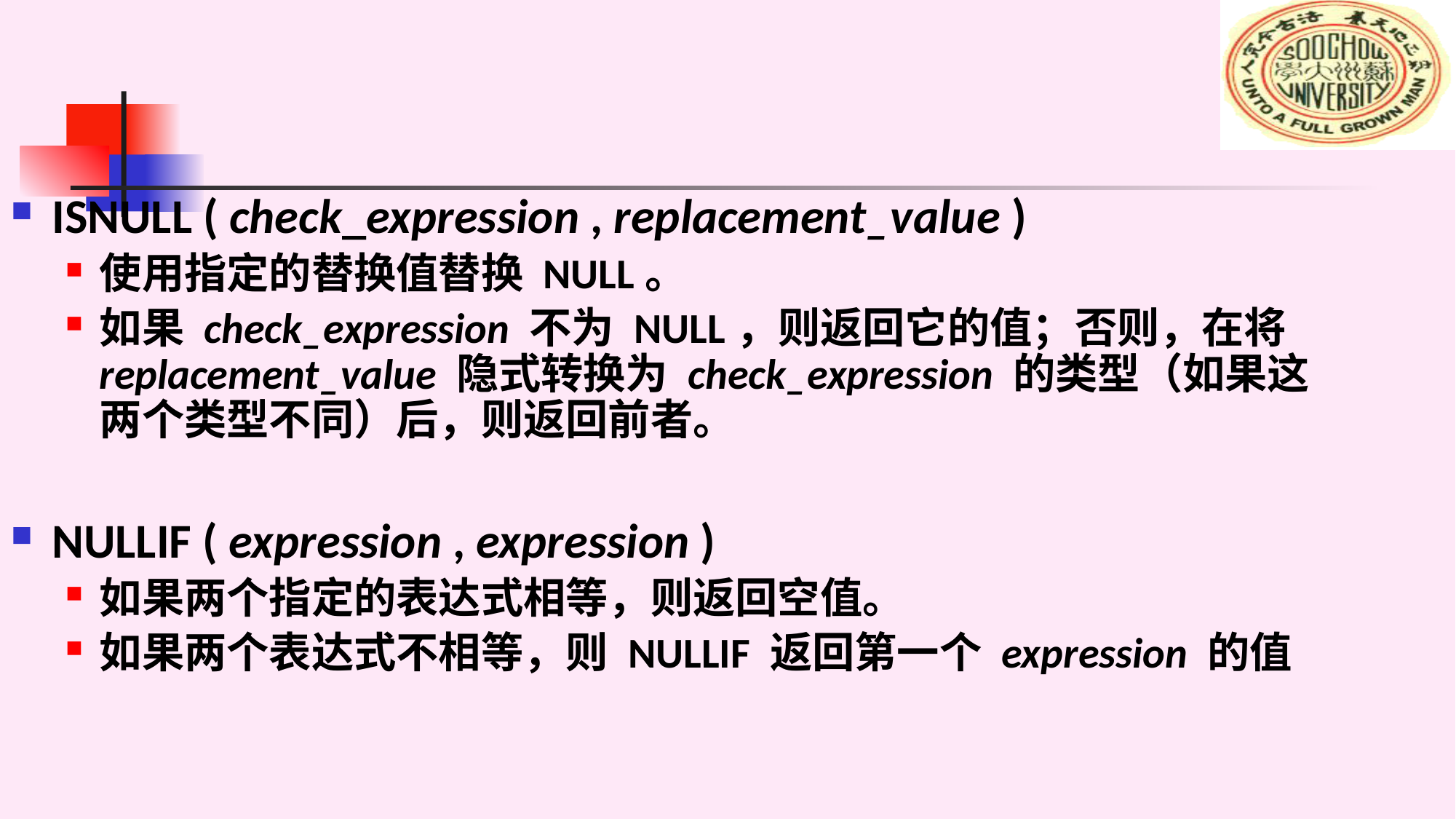

#
ISNULL ( check_expression , replacement_value )
使用指定的替换值替换 NULL。
如果 check_expression 不为 NULL，则返回它的值；否则，在将 replacement_value 隐式转换为 check_expression 的类型（如果这两个类型不同）后，则返回前者。

NULLIF ( expression , expression )
如果两个指定的表达式相等，则返回空值。
如果两个表达式不相等，则 NULLIF 返回第一个 expression 的值